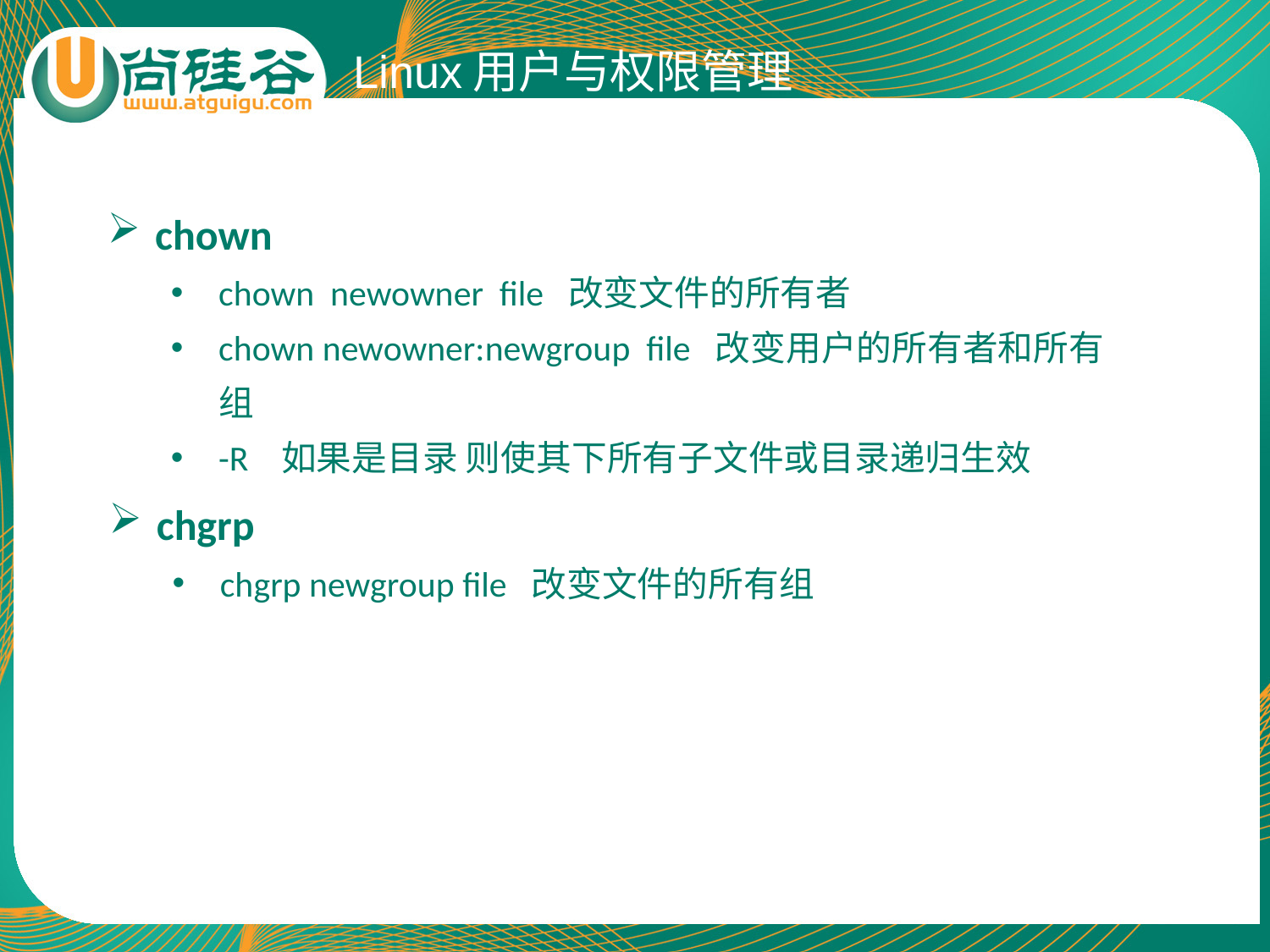

Linux用户与权限管理
chown
chown  newowner  file  改变文件的所有者
chown newowner:newgroup  file  改变用户的所有者和所有组
-R   如果是目录 则使其下所有子文件或目录递归生效
chgrp
chgrp newgroup file  改变文件的所有组